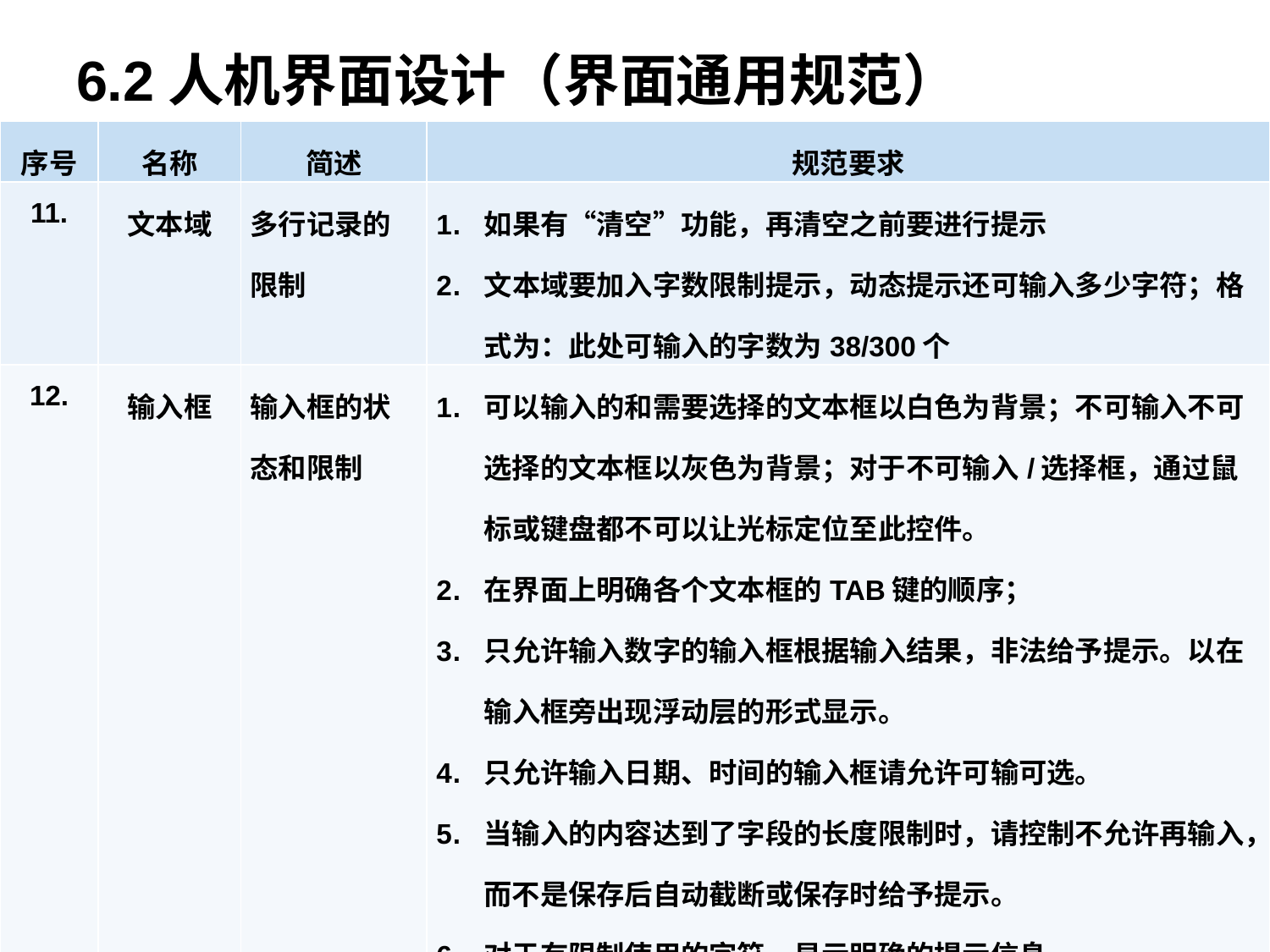

# 6.2人机界面设计（界面通用规范）
| 序号 | 名称 | 简述 | 规范要求 |
| --- | --- | --- | --- |
| 11. | 文本域 | 多行记录的限制 | 如果有“清空”功能，再清空之前要进行提示 文本域要加入字数限制提示，动态提示还可输入多少字符；格式为：此处可输入的字数为38/300个 |
| 12. | 输入框 | 输入框的状态和限制 | 可以输入的和需要选择的文本框以白色为背景；不可输入不可选择的文本框以灰色为背景；对于不可输入/选择框，通过鼠标或键盘都不可以让光标定位至此控件。 在界面上明确各个文本框的TAB键的顺序； 只允许输入数字的输入框根据输入结果，非法给予提示。以在输入框旁出现浮动层的形式显示。 只允许输入日期、时间的输入框请允许可输可选。 当输入的内容达到了字段的长度限制时，请控制不允许再输入，而不是保存后自动截断或保存时给予提示。 对于有限制使用的字符。显示明确的提示信息，（如’、|、\、”、<、<>、:、\*、?） 输入框的长度由CSS文件统一限定，非特殊情况，不得更改。 |